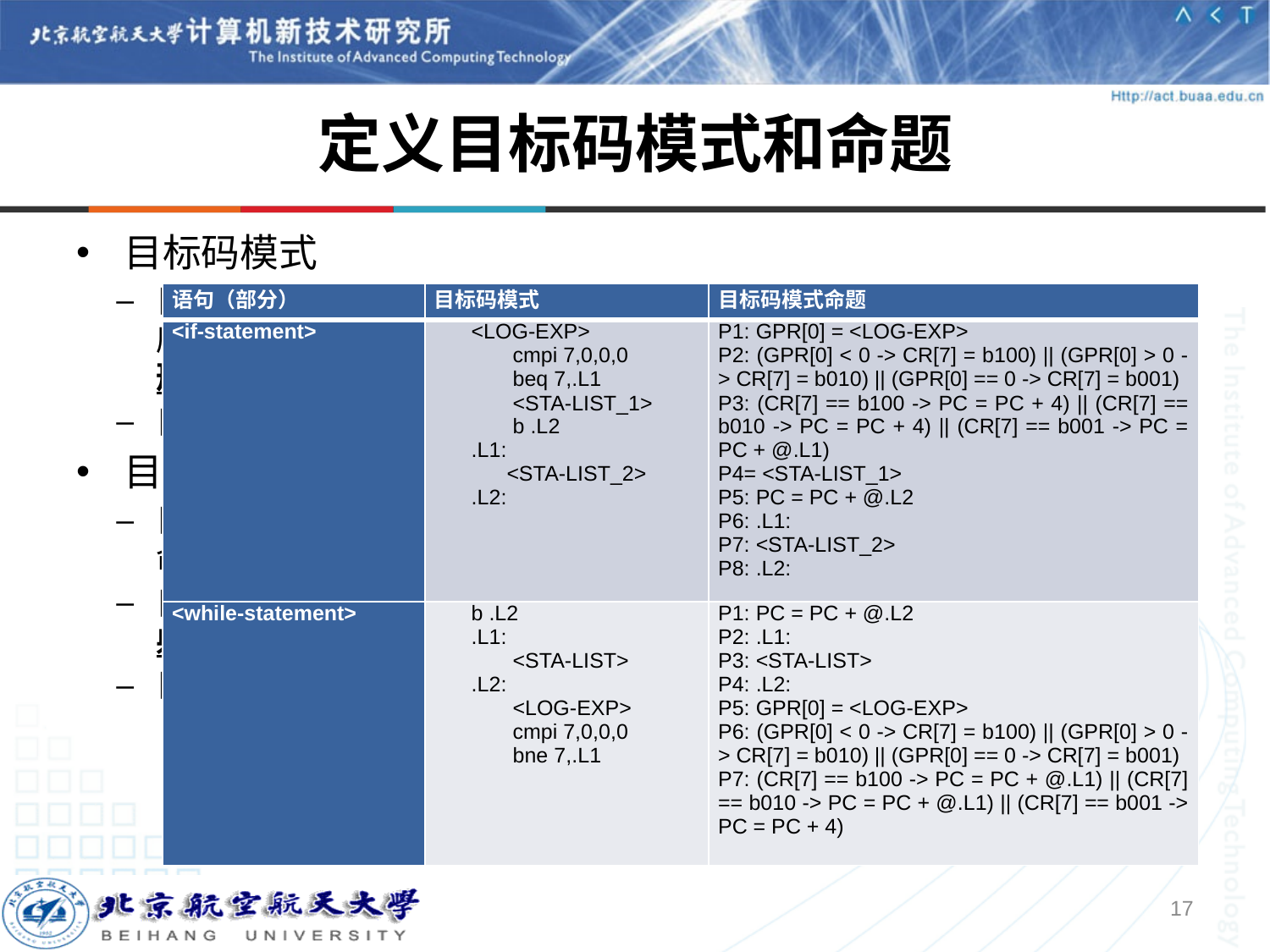

# 定义目标码模式和命题
目标码模式
目标码模式是通过GCC编译器编译在一定语境下的C文法单元得到目标码序列，消除掉语境对目标码序列的影响而获得的目标码序列的一般化表示形式。
目标代码是目标码模式在目标机器的具体语境下集成而得到的。
目标码模式命题
目标码模式命题是目标码模式的命题化表示形式，目标码模式只有表示成命题的形式才能进行后续的形式推理。
目标码模式命题是以PowerPC指令的指称语义作为专用公理使用命题映射算法转化目标码模式而得到的。
目标码模式命题集作为前提集。
| 语句（部分） | 目标码模式 | 目标码模式命题 |
| --- | --- | --- |
| <if-statement> | <LOG-EXP> cmpi 7,0,0,0 beq 7,.L1 <STA-LIST\_1> b .L2 .L1: <STA-LIST\_2> .L2: | P1: GPR[0] = <LOG-EXP> P2: (GPR[0] < 0 -> CR[7] = b100) || (GPR[0] > 0 -> CR[7] = b010) || (GPR[0] == 0 -> CR[7] = b001) P3: (CR[7] == b100 -> PC = PC + 4) || (CR[7] == b010 -> PC = PC + 4) || (CR[7] == b001 -> PC = PC + @.L1) P4= <STA-LIST\_1> P5: PC = PC + @.L2 P6: .L1: P7: <STA-LIST\_2> P8: .L2: |
| <while-statement> | b .L2 .L1: <STA-LIST> .L2: <LOG-EXP> cmpi 7,0,0,0 bne 7,.L1 | P1: PC = PC + @.L2 P2: .L1: P3: <STA-LIST> P4: .L2: P5: GPR[0] = <LOG-EXP> P6: (GPR[0] < 0 -> CR[7] = b100) || (GPR[0] > 0 -> CR[7] = b010) || (GPR[0] == 0 -> CR[7] = b001) P7: (CR[7] == b100 -> PC = PC + @.L1) || (CR[7] == b010 -> PC = PC + @.L1) || (CR[7] == b001 -> PC = PC + 4) |
17